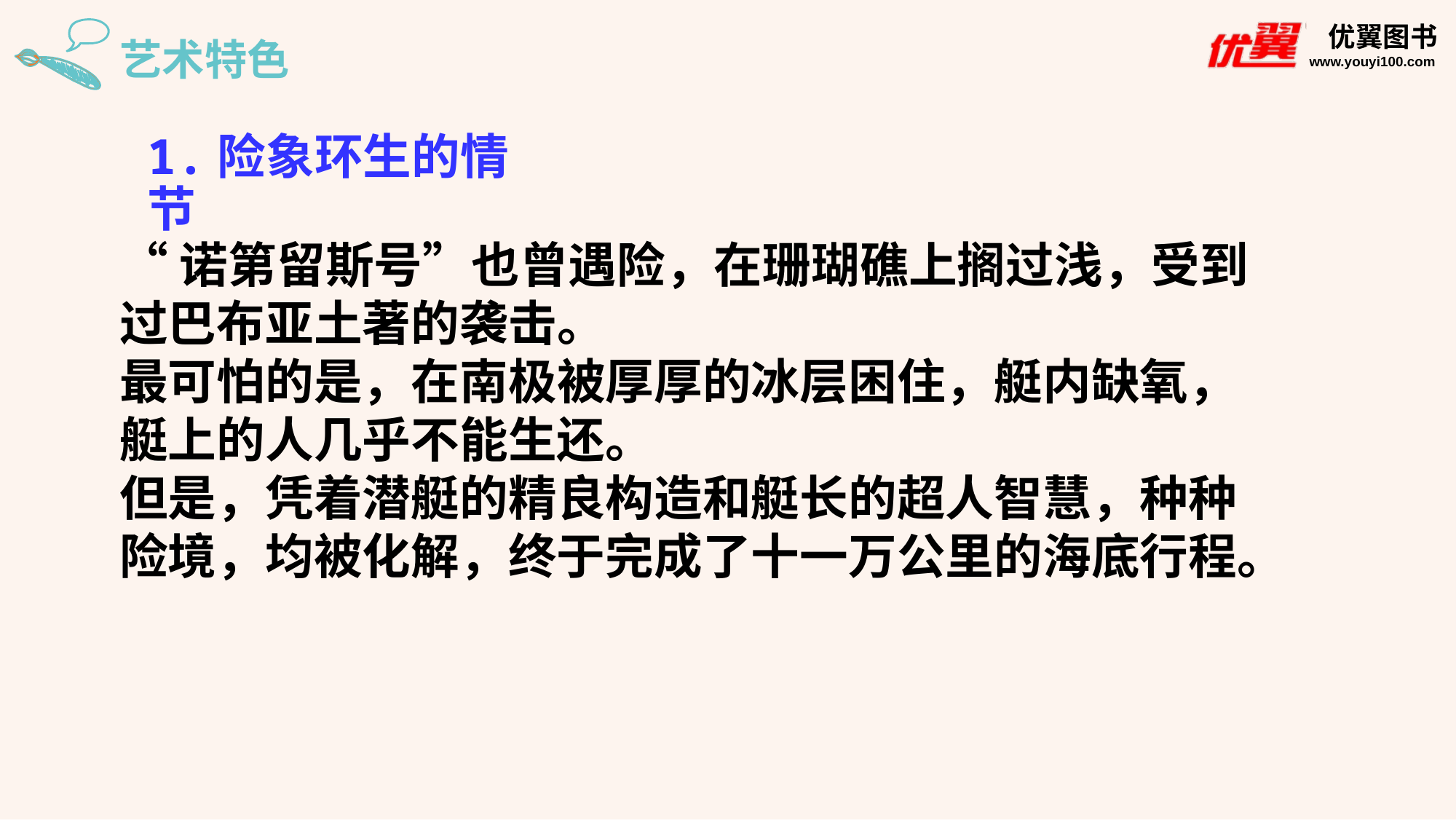

艺术特色

1.险象环生的情节
“诺第留斯号”也曾遇险，在珊瑚礁上搁过浅，受到过巴布亚土著的袭击。
最可怕的是，在南极被厚厚的冰层困住，艇内缺氧，艇上的人几乎不能生还。
但是，凭着潜艇的精良构造和艇长的超人智慧，种种险境，均被化解，终于完成了十一万公里的海底行程。